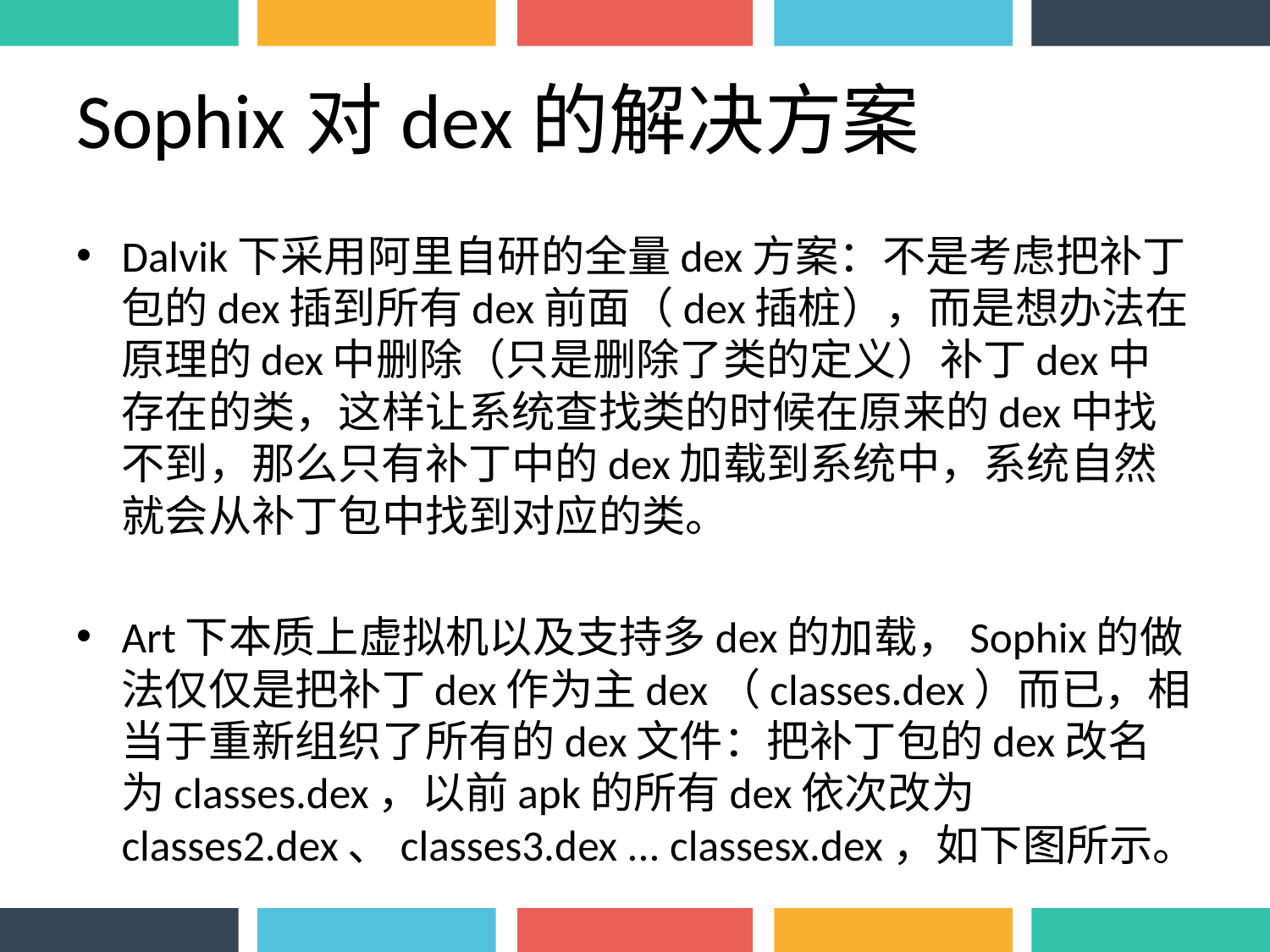

# Sophix对dex的解决方案
Dalvik下采用阿里自研的全量dex方案：不是考虑把补丁包的dex插到所有dex前面（dex插桩），而是想办法在原理的dex中删除（只是删除了类的定义）补丁dex中存在的类，这样让系统查找类的时候在原来的dex中找不到，那么只有补丁中的dex加载到系统中，系统自然就会从补丁包中找到对应的类。

Art下本质上虚拟机以及支持多dex的加载，Sophix的做法仅仅是把补丁dex作为主dex（classes.dex）而已，相当于重新组织了所有的dex文件：把补丁包的dex改名为classes.dex，以前apk的所有dex依次改为classes2.dex、classes3.dex ... classesx.dex，如下图所示。